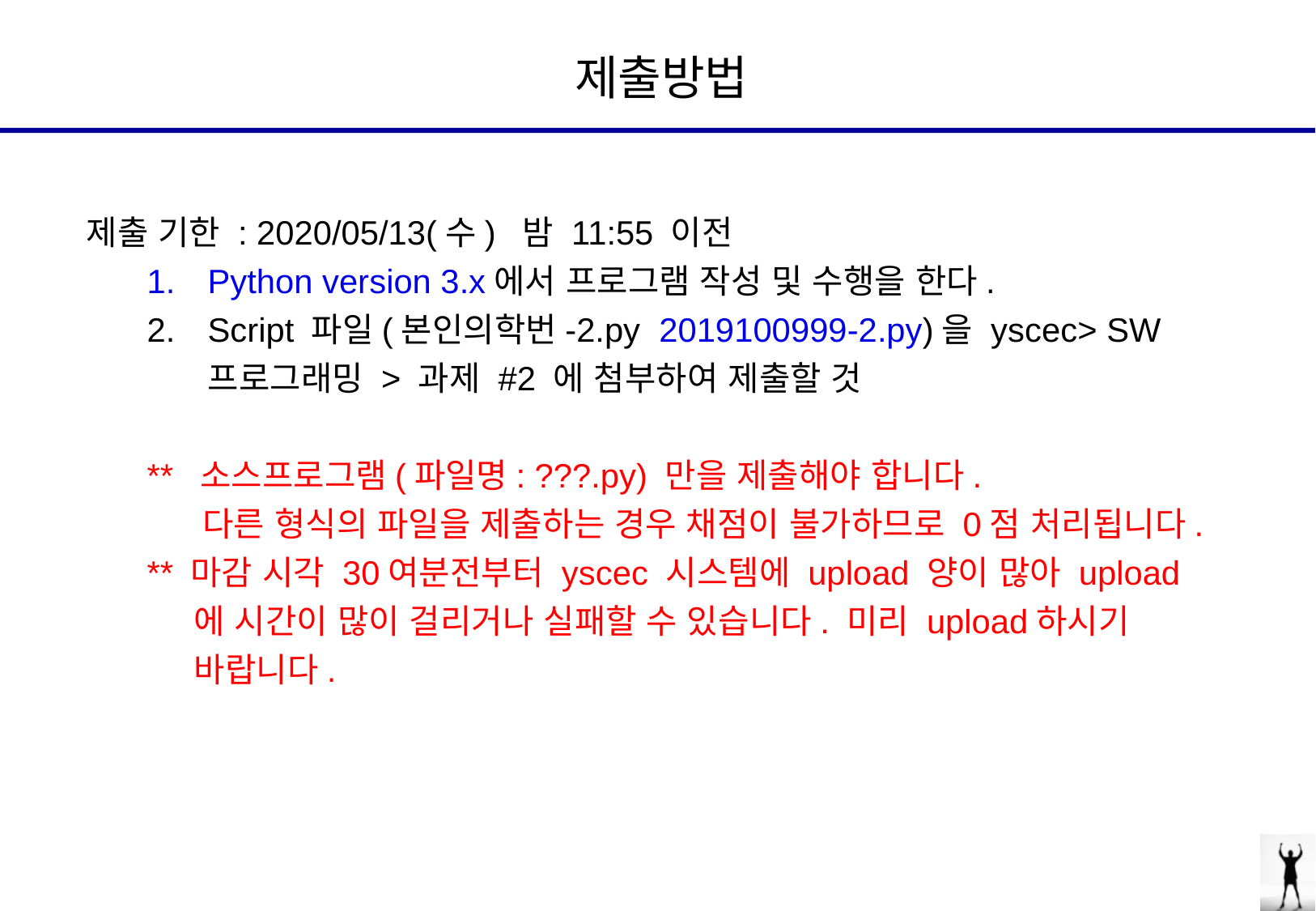

# 제출방법
제출 기한 : 2020/05/13(수)  밤 11:55 이전
Python version 3.x에서 프로그램 작성 및 수행을 한다.
Script 파일(본인의학번-2.py  2019100999-2.py)을 yscec> SW프로그래밍 > 과제 #2 에 첨부하여 제출할 것

**  소스프로그램(파일명: ???.py) 만을 제출해야 합니다.
     다른 형식의 파일을 제출하는 경우 채점이 불가하므로 0점 처리됩니다.
** 마감 시각 30여분전부터 yscec 시스템에 upload 양이 많아 upload에 시간이 많이 걸리거나 실패할 수 있습니다. 미리 upload하시기 바랍니다.